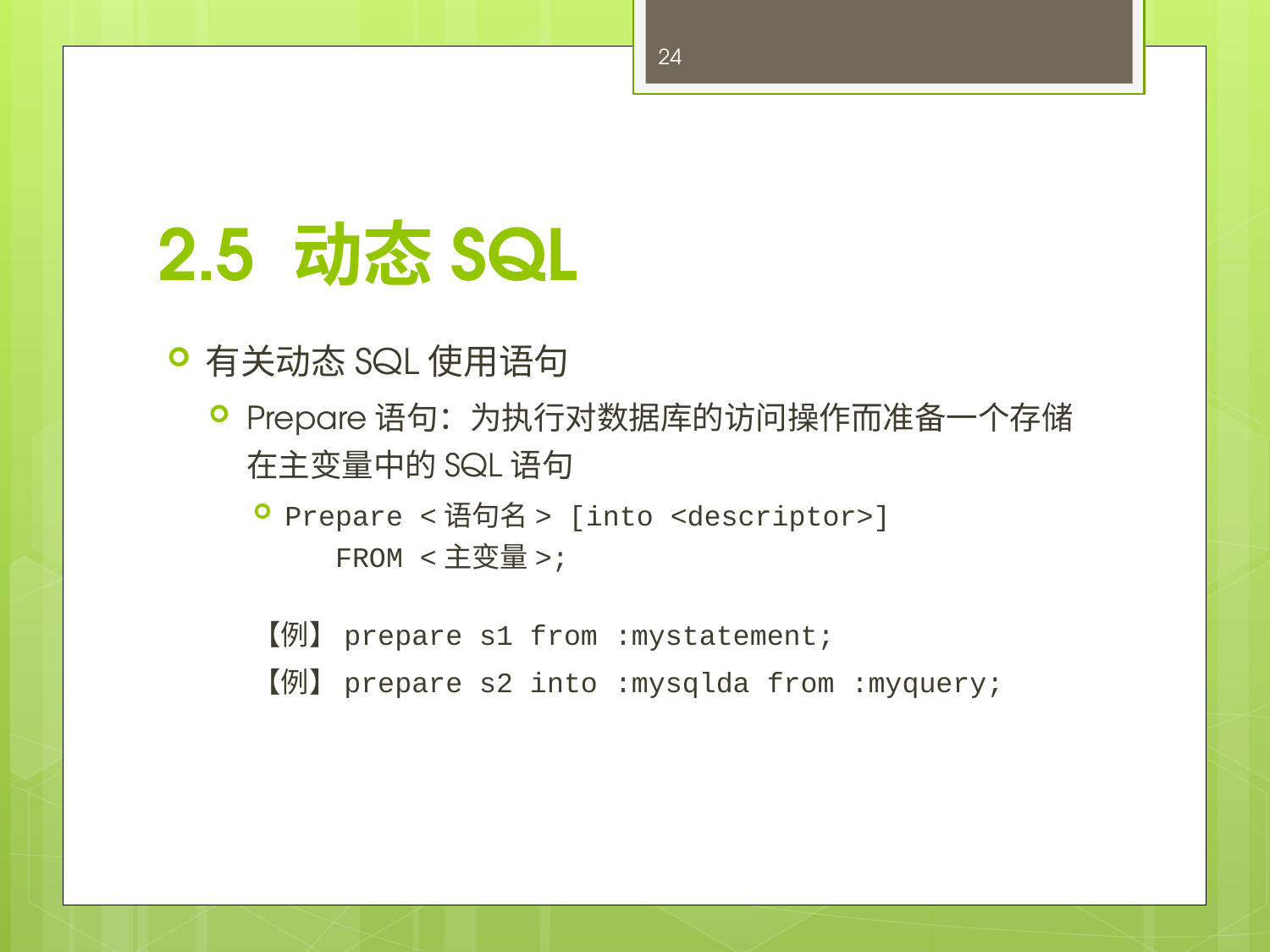

24
# 2.5 动态SQL
有关动态SQL使用语句
Prepare语句：为执行对数据库的访问操作而准备一个存储在主变量中的SQL语句
Prepare <语句名> [into <descriptor>]
   FROM <主变量>;

【例】prepare s1 from :mystatement;
【例】prepare s2 into :mysqlda from :myquery;